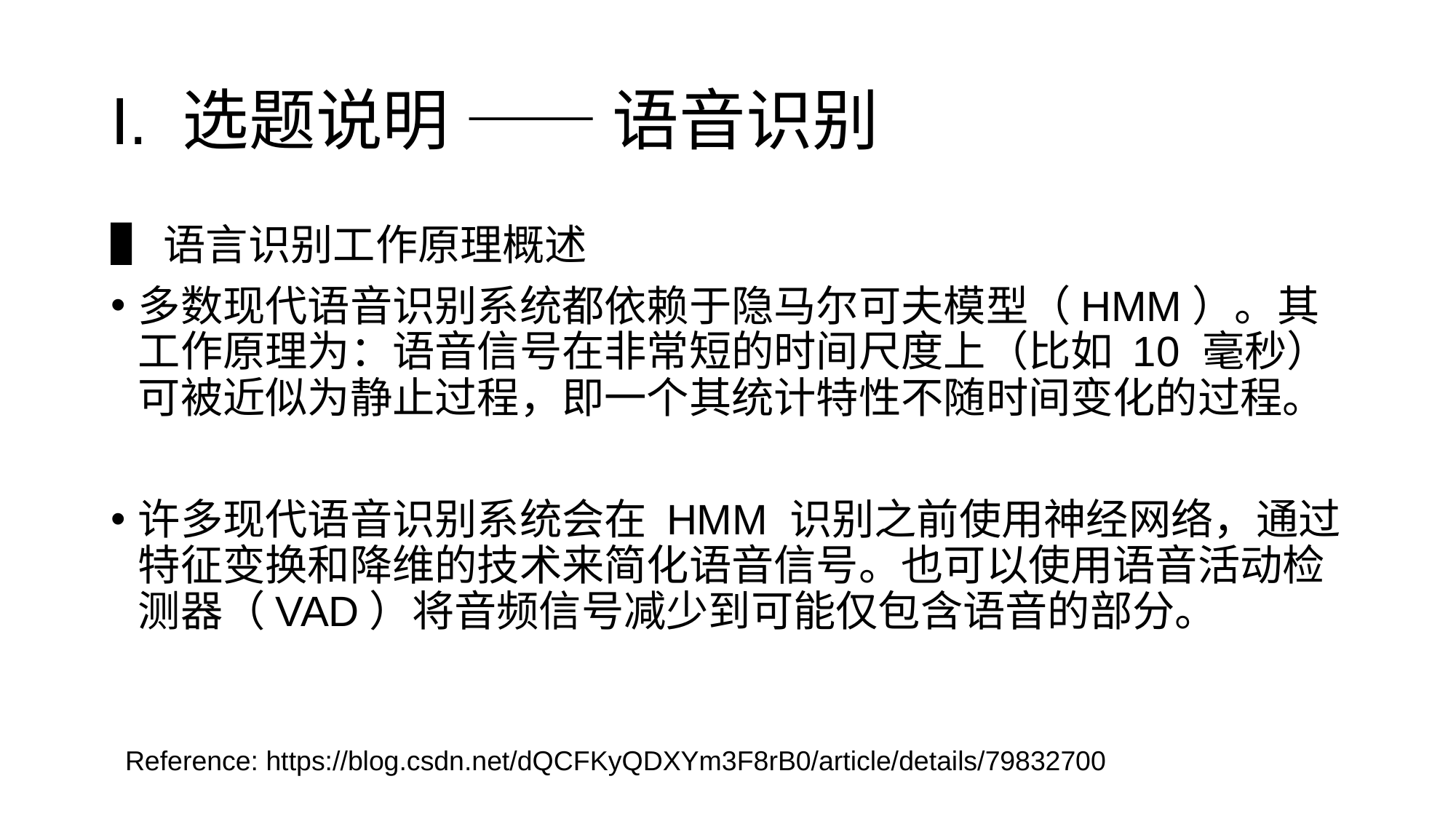

# I. 选题说明 —— 语音识别
▌语言识别工作原理概述
多数现代语音识别系统都依赖于隐马尔可夫模型（HMM）。其工作原理为：语音信号在非常短的时间尺度上（比如 10 毫秒）可被近似为静止过程，即一个其统计特性不随时间变化的过程。

许多现代语音识别系统会在 HMM 识别之前使用神经网络，通过特征变换和降维的技术来简化语音信号。也可以使用语音活动检测器（VAD）将音频信号减少到可能仅包含语音的部分。

Reference: https://blog.csdn.net/dQCFKyQDXYm3F8rB0/article/details/79832700